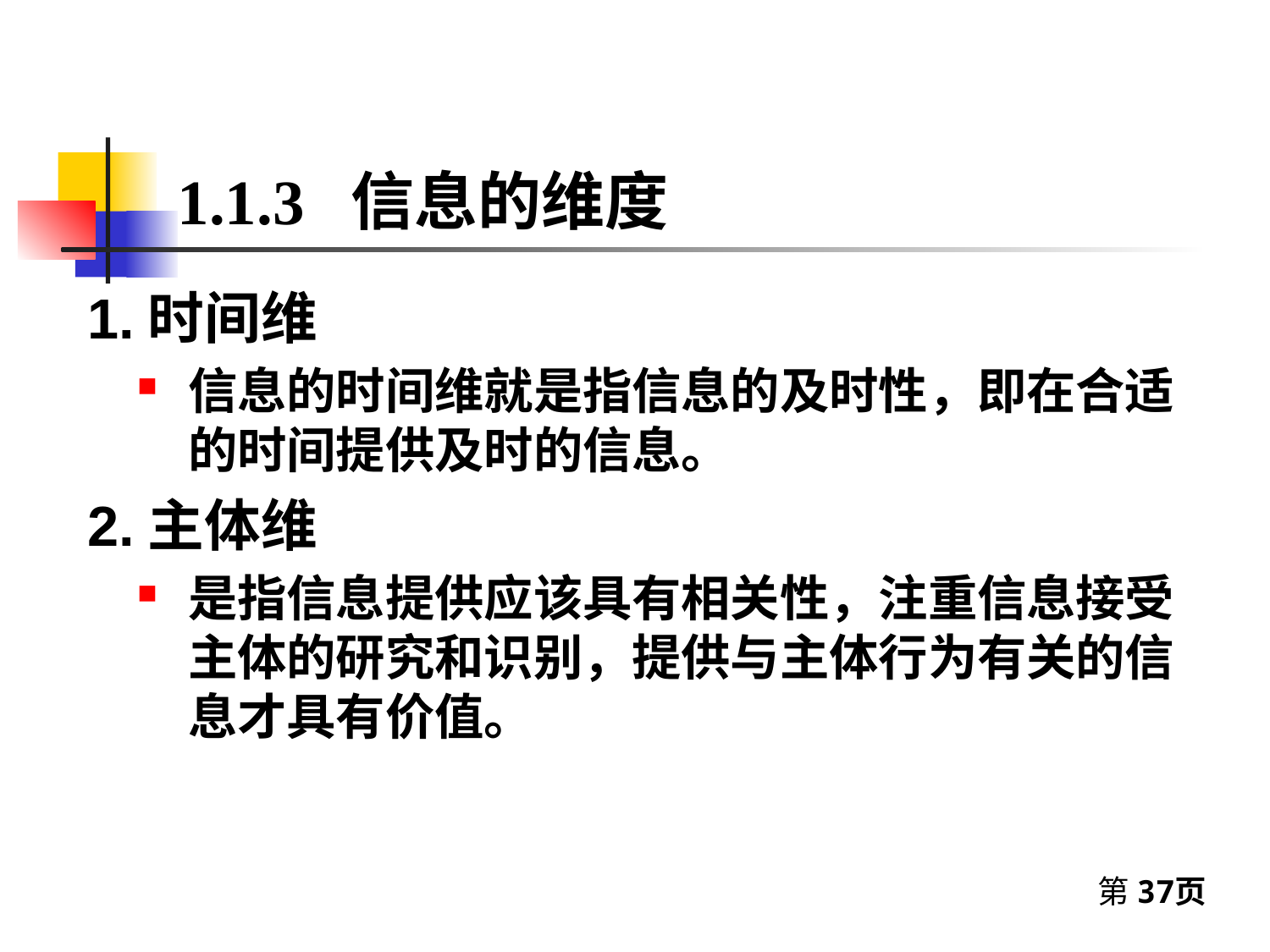

1.1.3  信息的维度
1.时间维
信息的时间维就是指信息的及时性，即在合适的时间提供及时的信息。
2.主体维
是指信息提供应该具有相关性，注重信息接受主体的研究和识别，提供与主体行为有关的信息才具有价值。